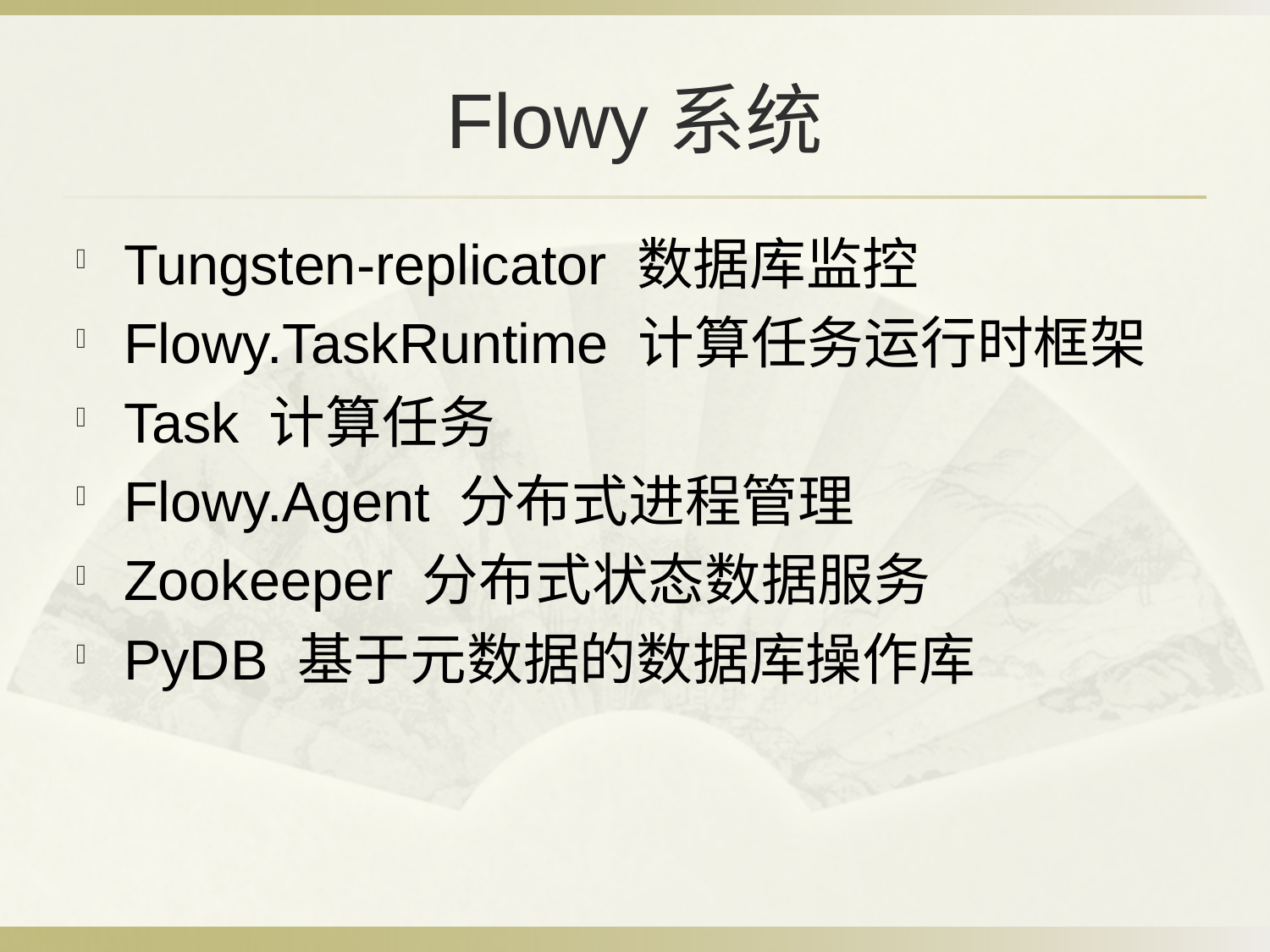

# Flowy系统
Tungsten-replicator 数据库监控
Flowy.TaskRuntime 计算任务运行时框架
Task 计算任务
Flowy.Agent 分布式进程管理
Zookeeper 分布式状态数据服务
PyDB 基于元数据的数据库操作库